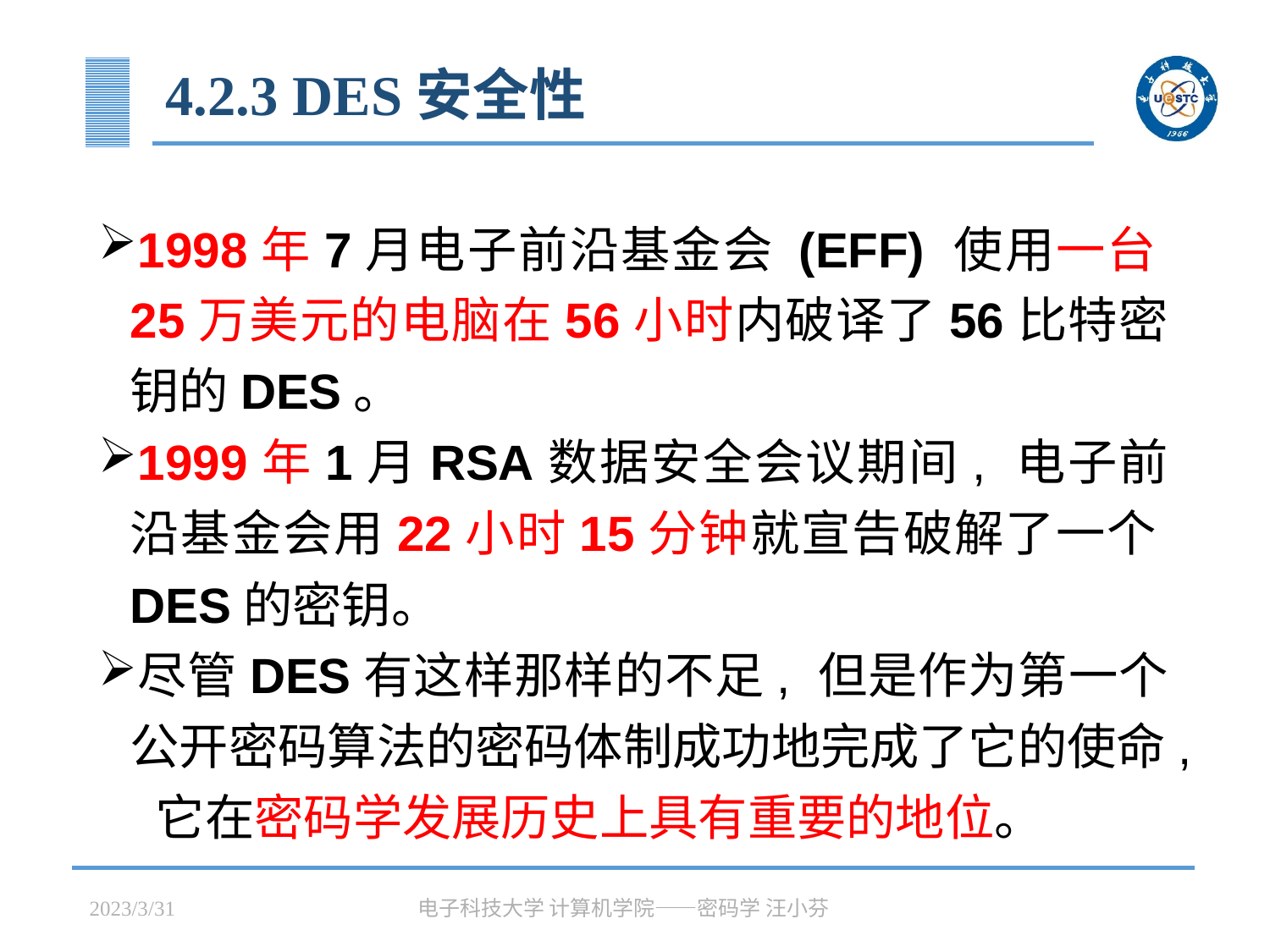

# 4.2.3 DES安全性
1998年7月电子前沿基金会 (EFF) 使用一台25万美元的电脑在56小时内破译了56比特密钥的DES。
1999年1月RSA数据安全会议期间, 电子前沿基金会用22小时15分钟就宣告破解了一个DES的密钥。
尽管DES有这样那样的不足, 但是作为第一个公开密码算法的密码体制成功地完成了它的使命, 它在密码学发展历史上具有重要的地位。

2023/3/31
电子科技大学 计算机学院——密码学 汪小芬